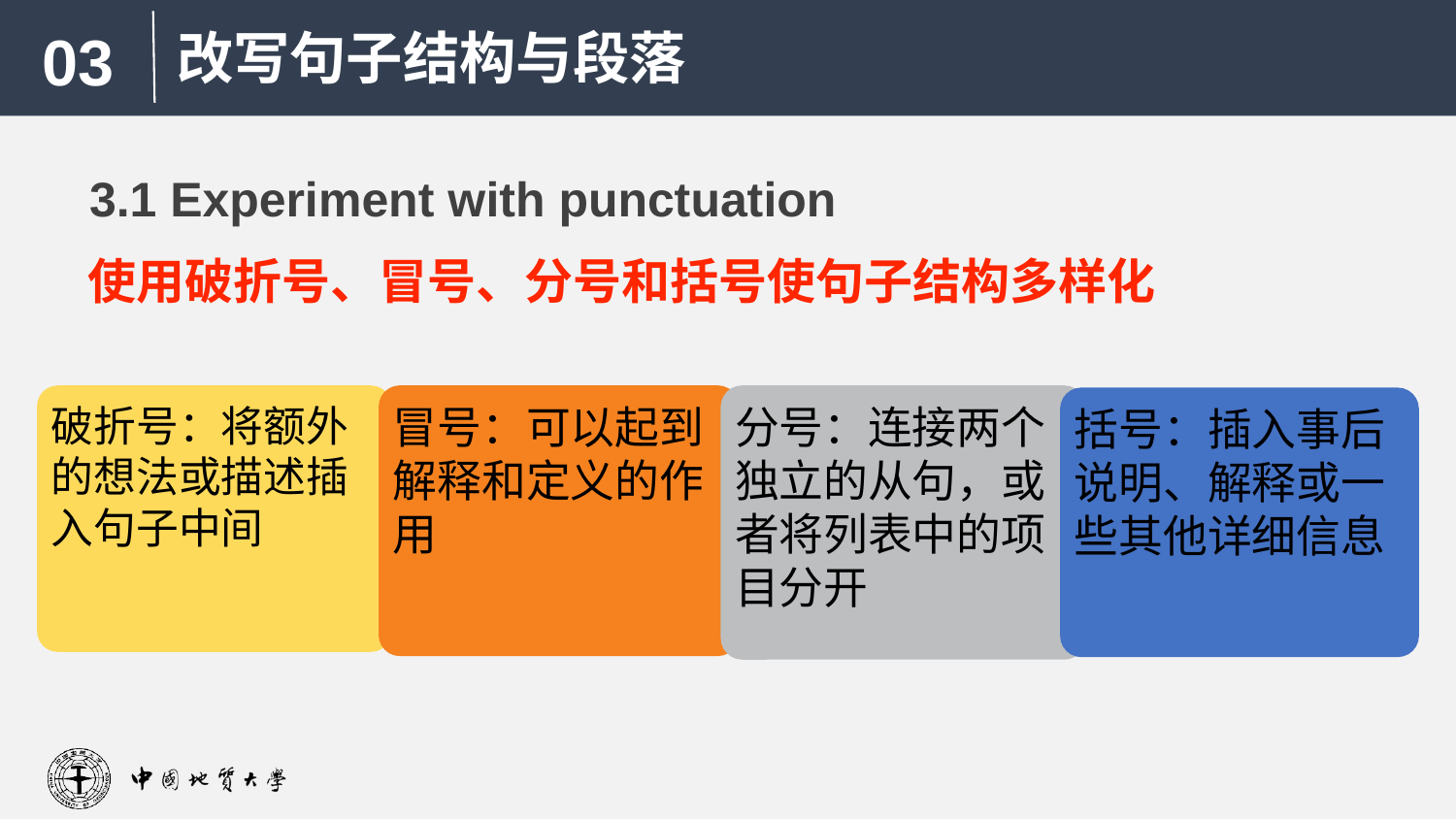

改写句子结构与段落
03
3.1 Experiment with punctuation
使用破折号、冒号、分号和括号使句子结构多样化

破折号：将额外的想法或描述插入句子中间

冒号：可以起到解释和定义的作用

分号：连接两个独立的从句，或者将列表中的项目分开

括号：插入事后说明、解释或一些其他详细信息

14